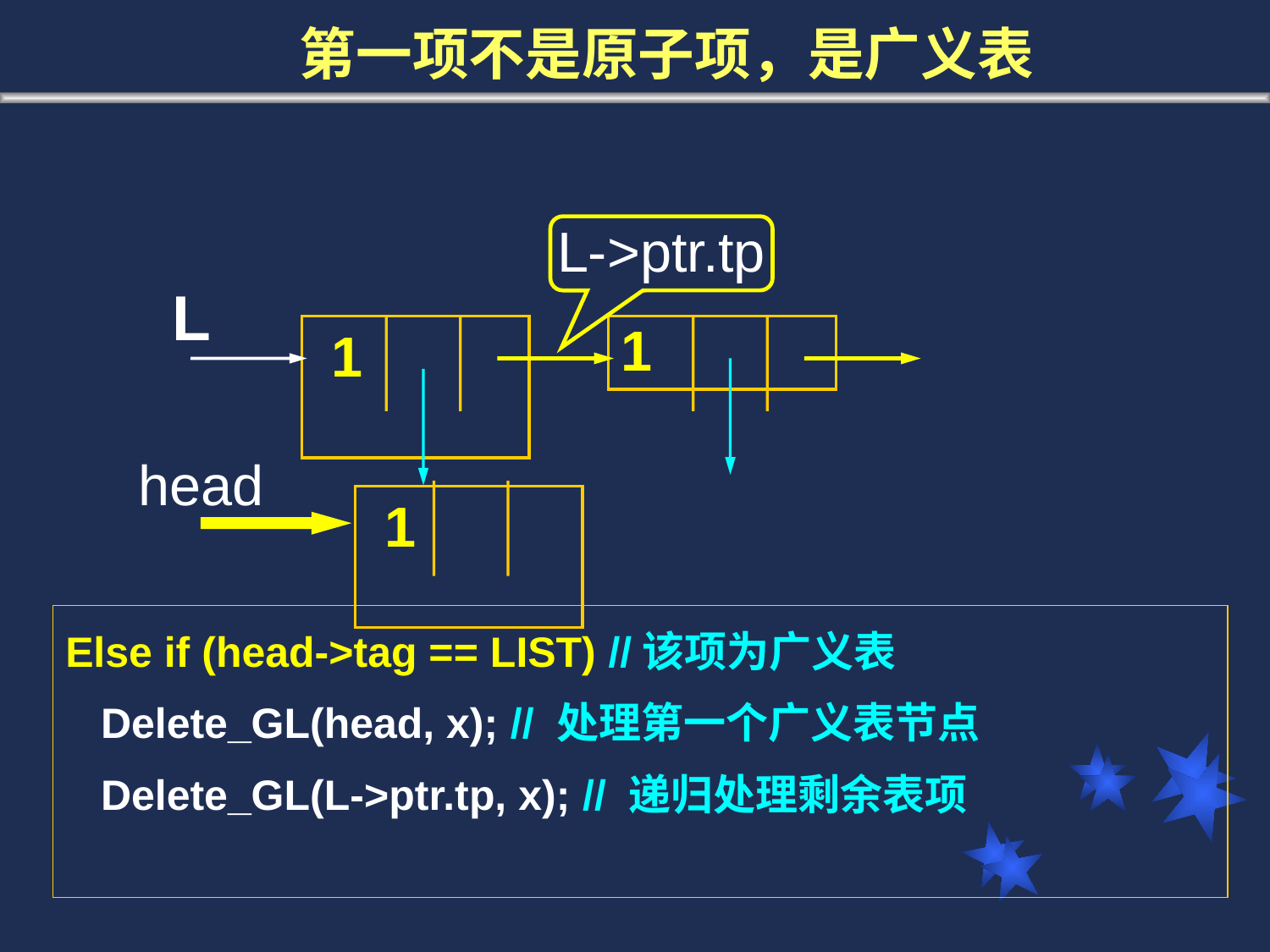

第一项不是原子项，是广义表
L->ptr.tp
L
 1

1

head

 1

Else if (head->tag == LIST) //该项为广义表
   Delete_GL(head, x); // 处理第一个广义表节点
   Delete_GL(L->ptr.tp, x); // 递归处理剩余表项